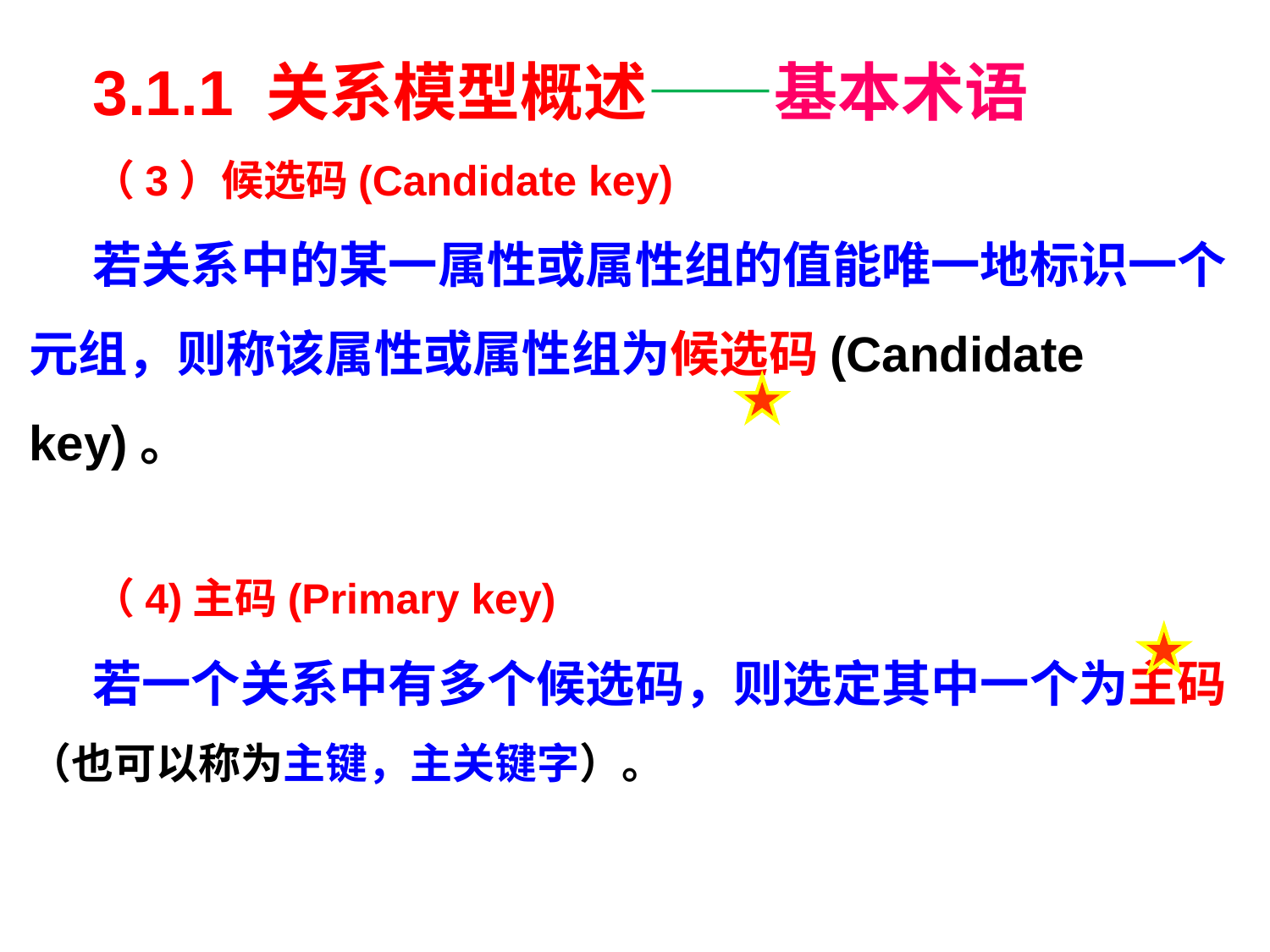

3.1.1 关系模型概述——基本术语
（3）候选码(Candidate key)
若关系中的某一属性或属性组的值能唯一地标识一个元组，则称该属性或属性组为候选码(Candidate key)。

（4)主码(Primary key)
若一个关系中有多个候选码，则选定其中一个为主码（也可以称为主键，主关键字）。